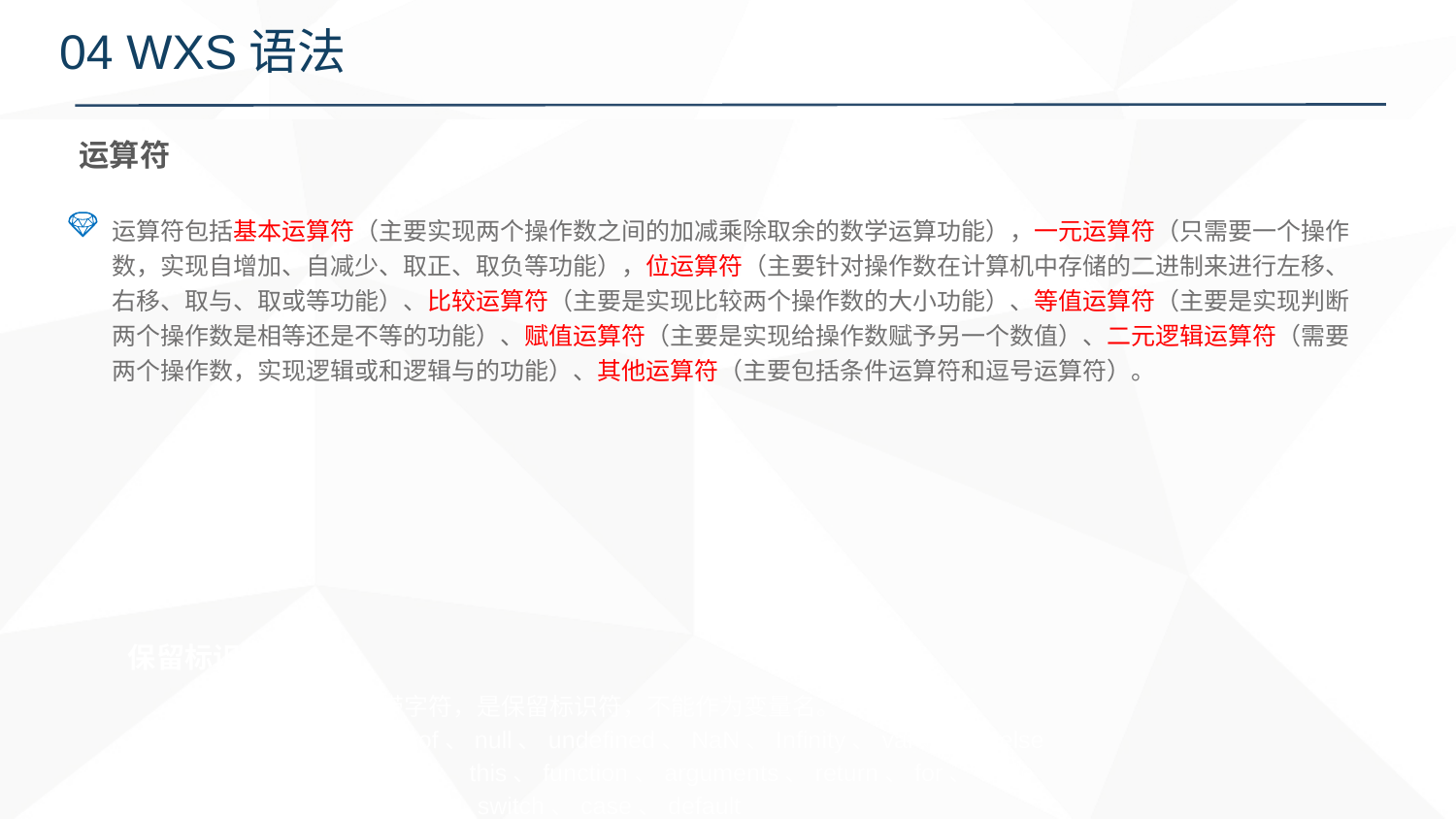

# 04 WXS语法
运算符
运算符包括基本运算符（主要实现两个操作数之间的加减乘除取余的数学运算功能），一元运算符（只需要一个操作数，实现自增加、自减少、取正、取负等功能），位运算符（主要针对操作数在计算机中存储的二进制来进行左移、右移、取与、取或等功能）、比较运算符（主要是实现比较两个操作数的大小功能）、等值运算符（主要是实现判断两个操作数是相等还是不等的功能）、赋值运算符（主要是实现给操作数赋予另一个数值）、二元逻辑运算符（需要两个操作数，实现逻辑或和逻辑与的功能）、其他运算符（主要包括条件运算符和逗号运算符）。

保留标识符
以下字符为系统自带字符，是保留标识符，不能作为变量名。
Delete、void、typeof、null、undefined、NaN、Infinity、var、if、else
True、false、require、this、function、arguments、return、for、while
Do、break、continue、switch、case、default